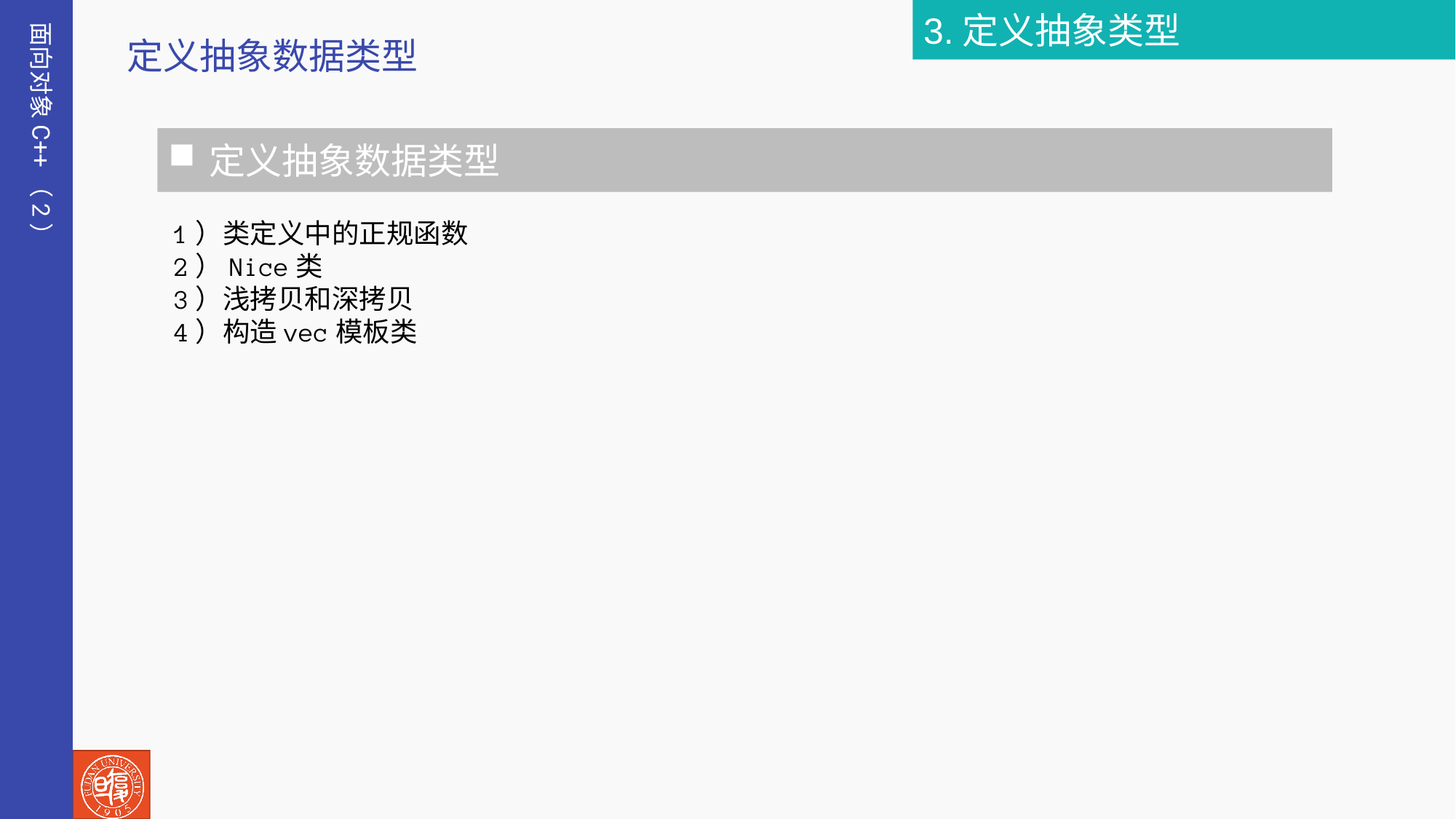

3.定义抽象类型
面向对象C++（2）
定义抽象数据类型
定义抽象数据类型
1）类定义中的正规函数
2）Nice类
3）浅拷贝和深拷贝
4）构造vec模板类